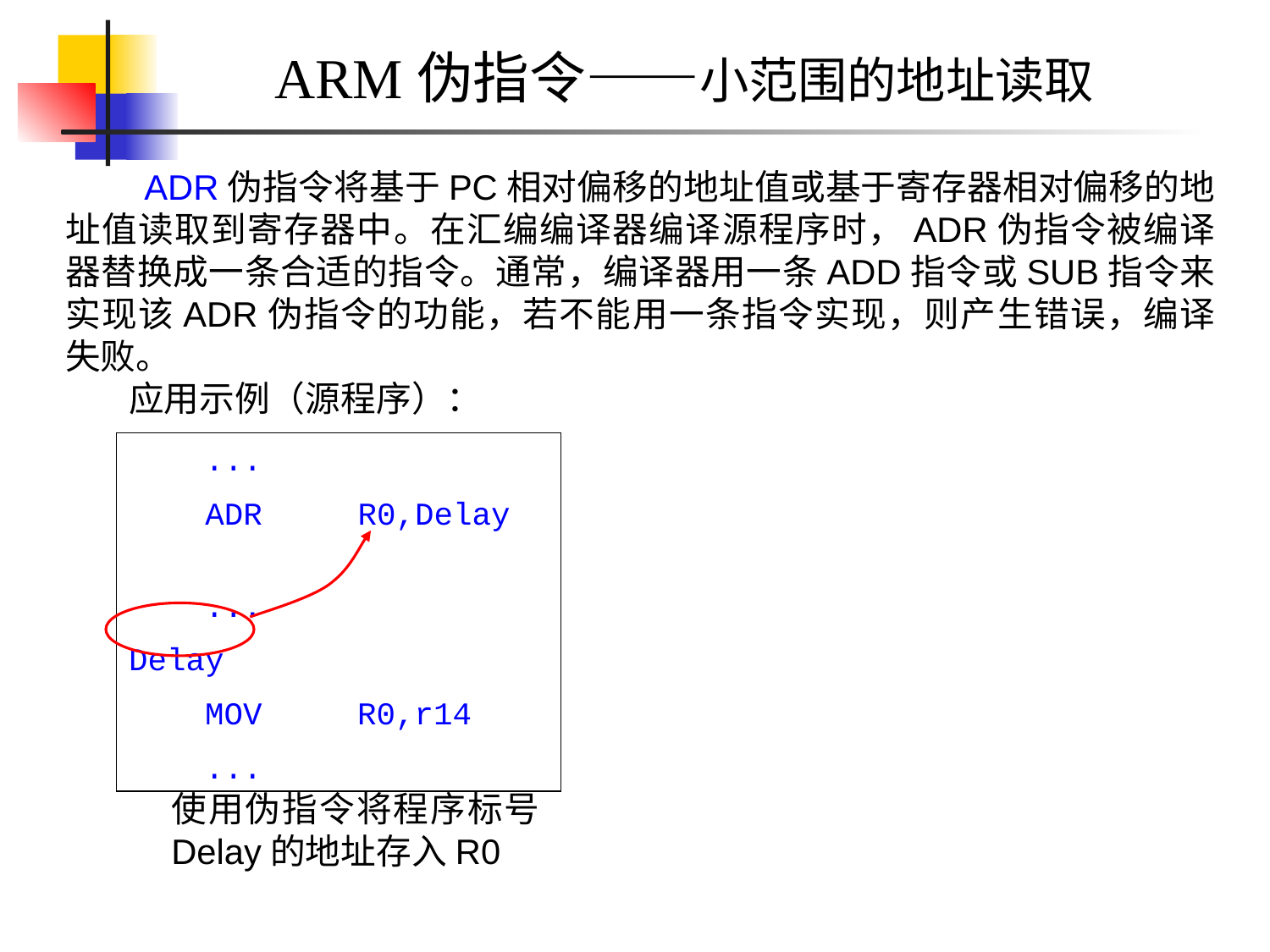

ARM伪指令——小范围的地址读取
        ADR伪指令将基于PC相对偏移的地址值或基于寄存器相对偏移的地址值读取到寄存器中。在汇编编译器编译源程序时，ADR伪指令被编译器替换成一条合适的指令。通常，编译器用一条ADD指令或SUB指令来实现该ADR伪指令的功能，若不能用一条指令实现，则产生错误，编译失败。
应用示例（源程序）：
    ...
    ADR     R0,Delay
    ...
Delay
    MOV     R0,r14
    ...

使用伪指令将程序标号Delay的地址存入R0